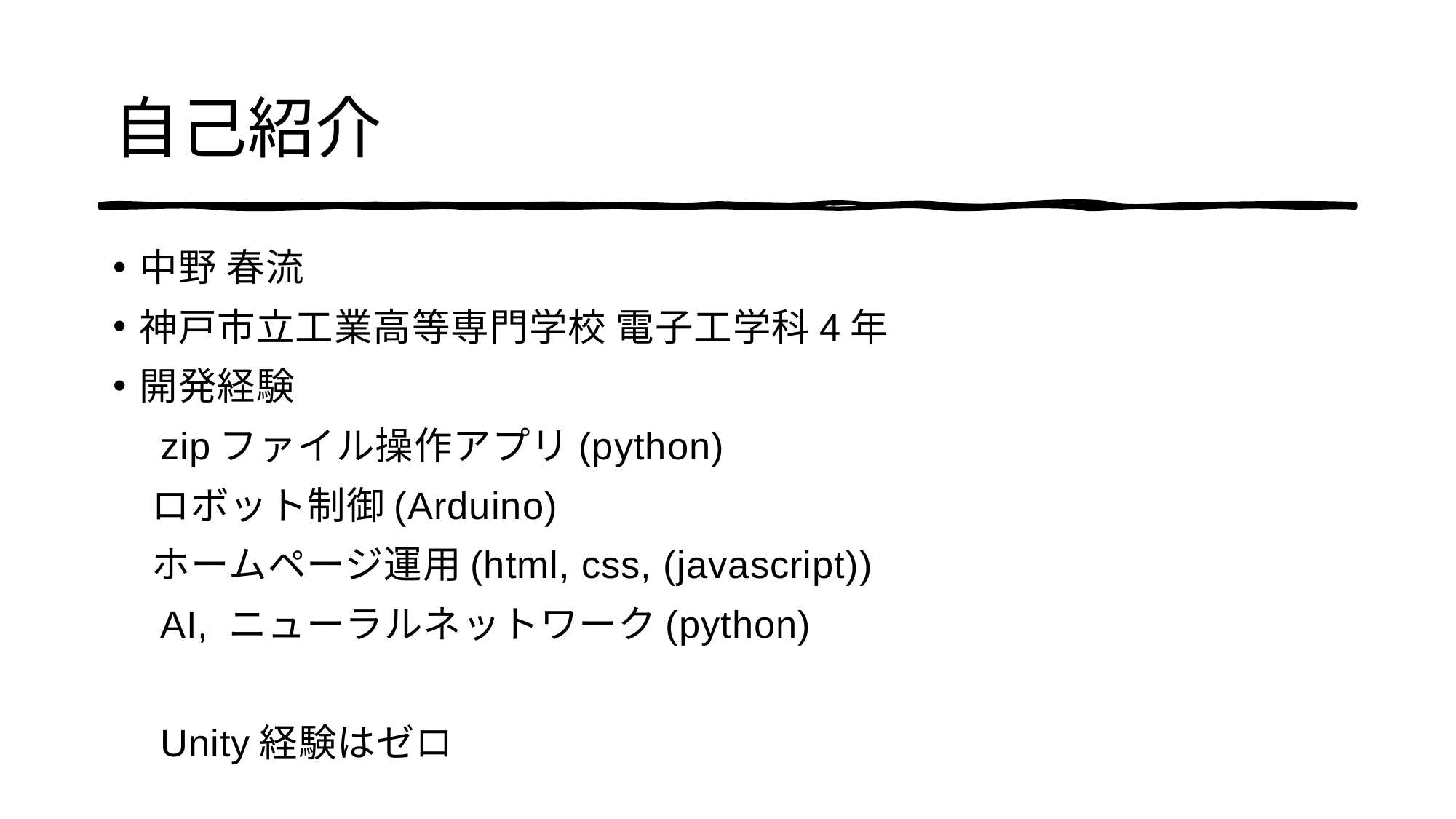

# 自己紹介
中野 春流
神戸市立工業高等専門学校 電子工学科4年
開発経験
　zipファイル操作アプリ(python)
　ロボット制御(Arduino)
　ホームページ運用(html, css, (javascript))
　AI, ニューラルネットワーク(python)

　Unity経験はゼロ